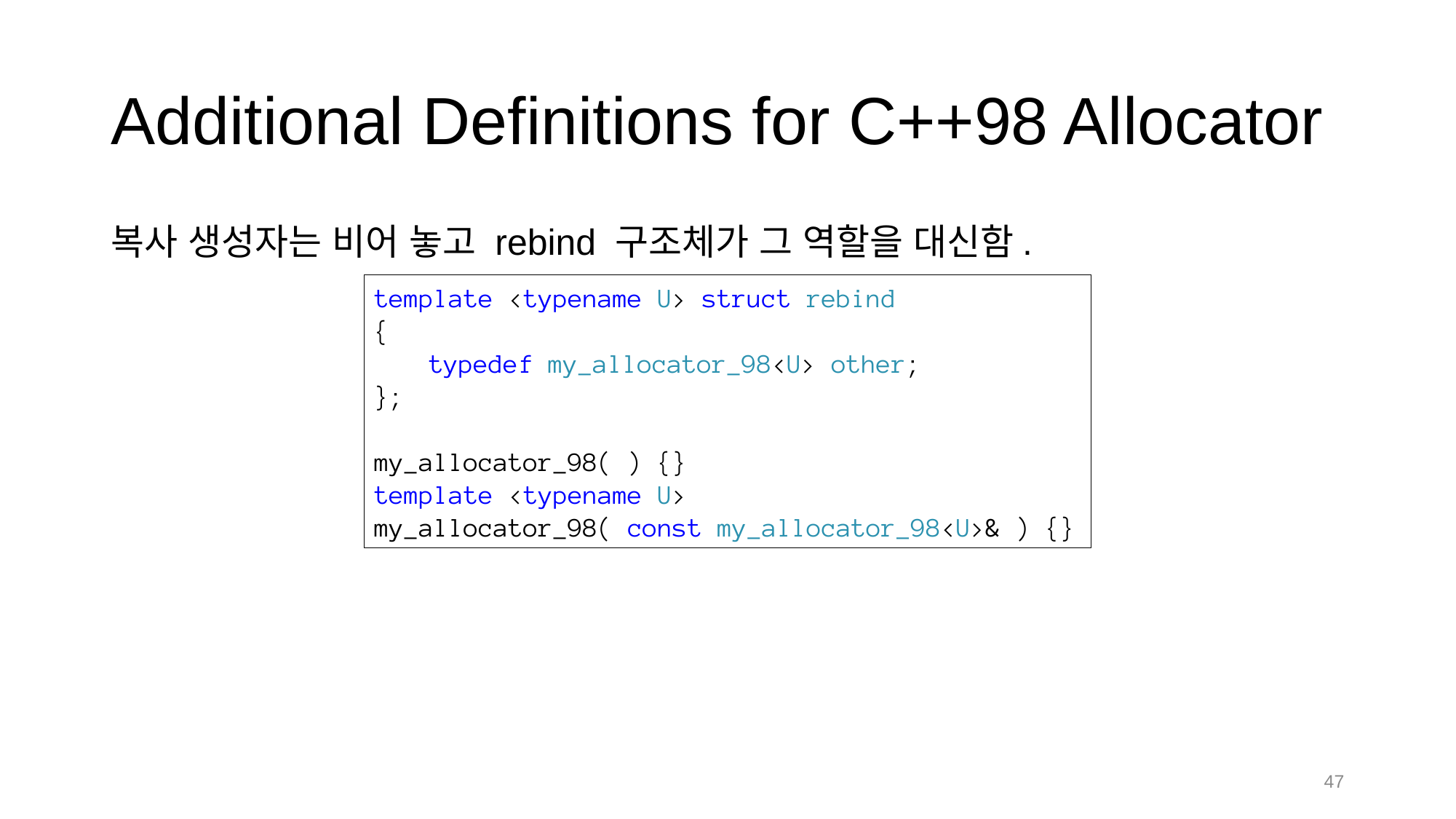

# Additional Definitions for C++98 Allocator
복사 생성자는 비어 놓고 rebind 구조체가 그 역할을 대신함.
template <typename U> struct rebind
{
typedef my_allocator_98<U> other;
};

my_allocator_98( ) {}
template <typename U>
my_allocator_98( const my_allocator_98<U>& ) {}
47